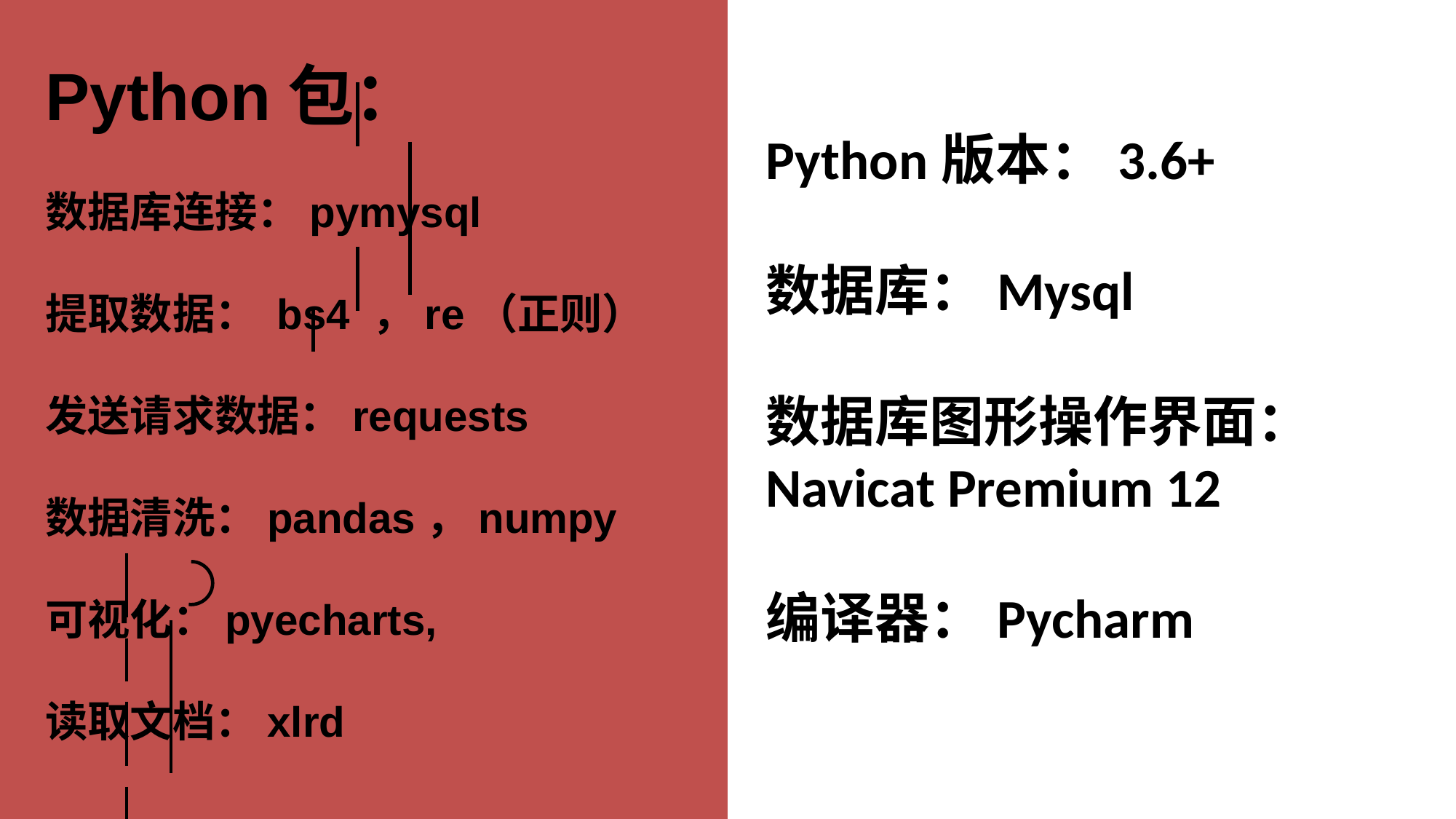

Python包：

数据库连接：pymysql

提取数据： bs4 ，re（正则）

发送请求数据：requests

数据清洗：pandas，numpy

可视化：pyecharts,

读取文档：xlrd
Python版本：3.6+

数据库：Mysql

数据库图形操作界面： Navicat Premium 12

编译器：Pycharm